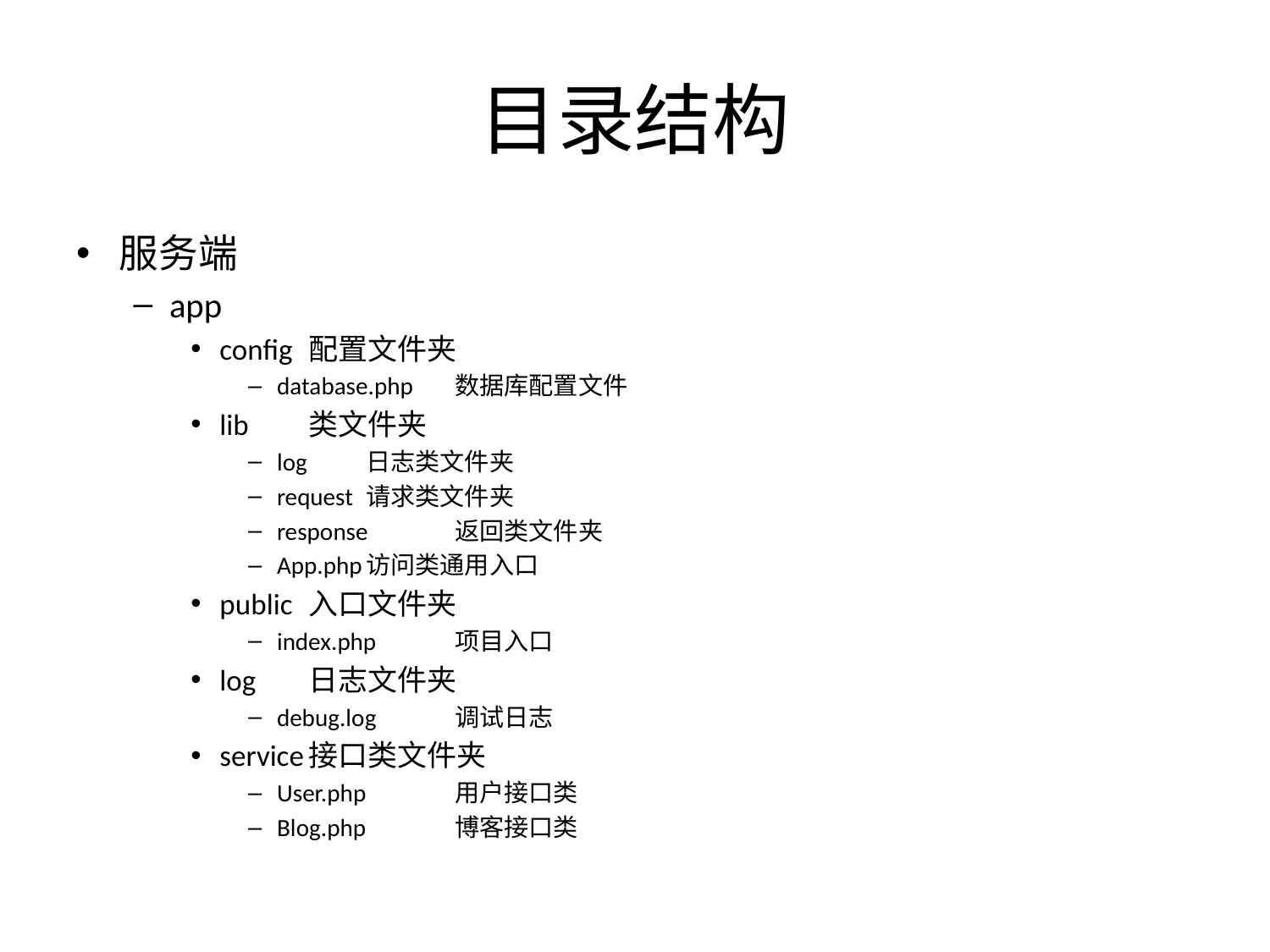

# 目录结构
服务端
app
config	配置文件夹
database.php	数据库配置文件
lib		类文件夹
log	日志类文件夹
request	请求类文件夹
response	返回类文件夹
App.php	访问类通用入口
public	入口文件夹
index.php	项目入口
log		日志文件夹
debug.log	调试日志
service	接口类文件夹
User.php	用户接口类
Blog.php	博客接口类